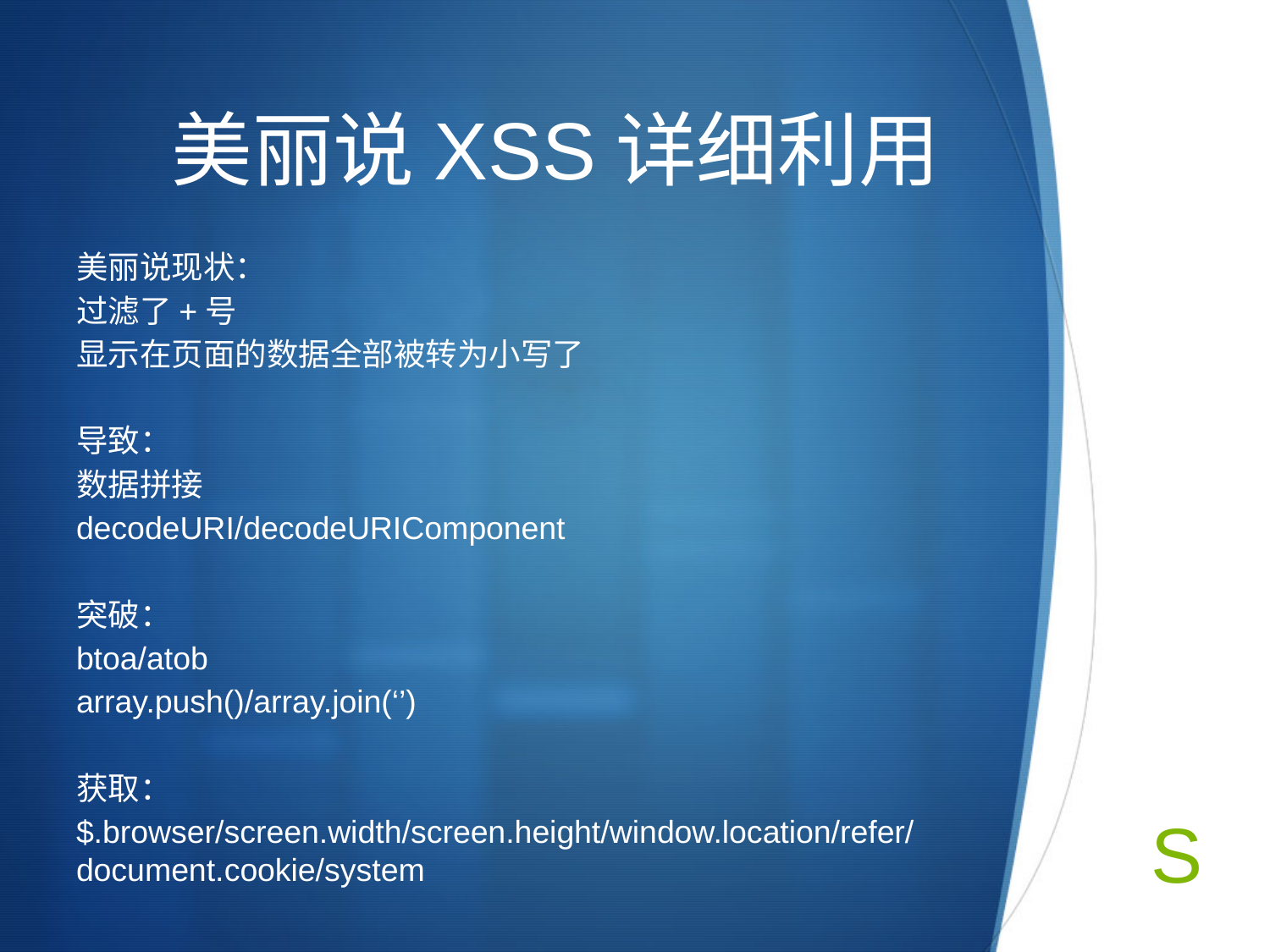

# 美丽说XSS详细利用
美丽说现状：
过滤了+号
显示在页面的数据全部被转为小写了

导致：
数据拼接
decodeURI/decodeURIComponent

突破：
btoa/atob
array.push()/array.join(‘’)

获取：
$.browser/screen.width/screen.height/window.location/refer/document.cookie/system